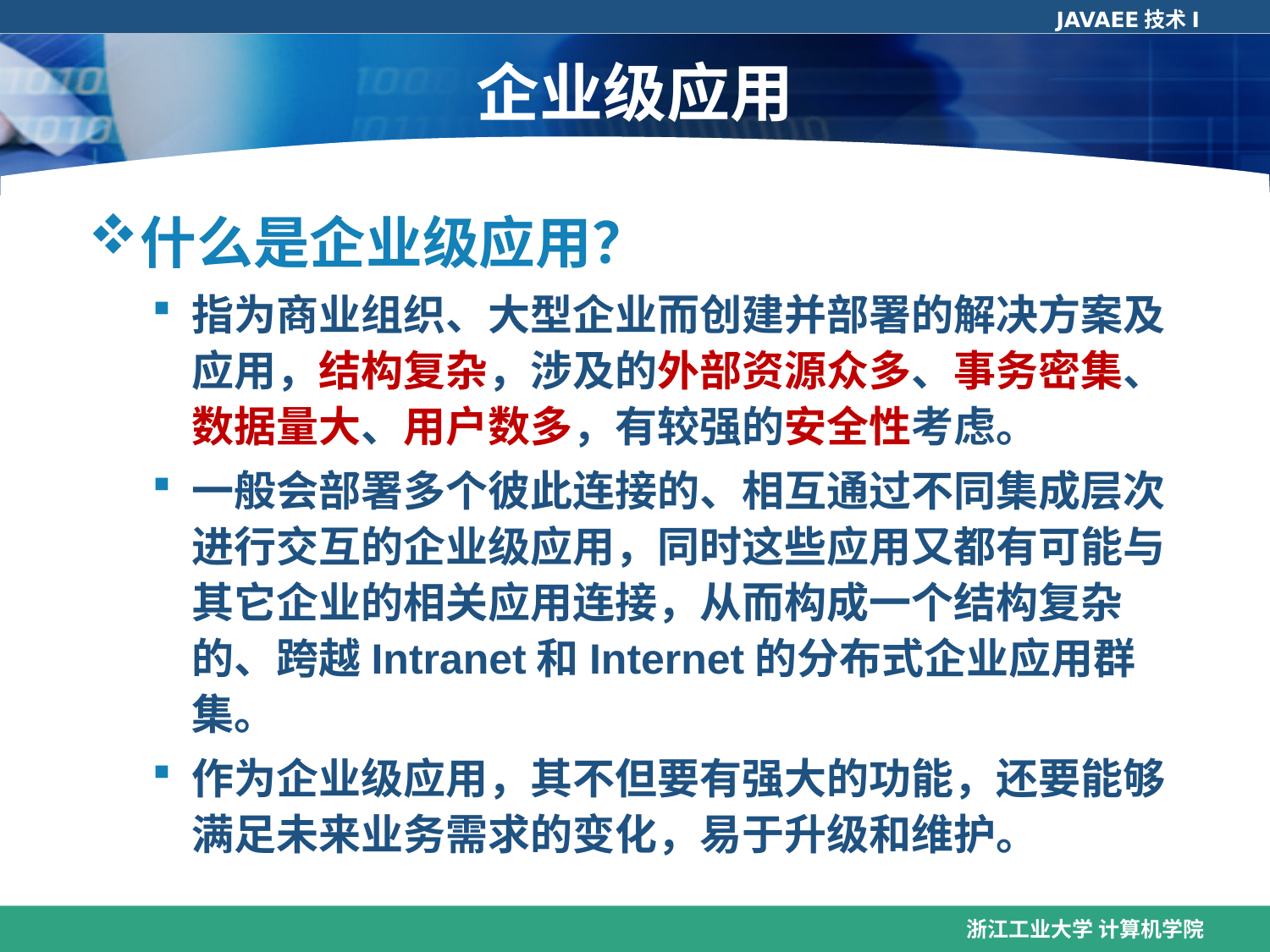

# 企业级应用
什么是企业级应用？
指为商业组织、大型企业而创建并部署的解决方案及应用，结构复杂，涉及的外部资源众多、事务密集、数据量大、用户数多，有较强的安全性考虑。
一般会部署多个彼此连接的、相互通过不同集成层次进行交互的企业级应用，同时这些应用又都有可能与其它企业的相关应用连接，从而构成一个结构复杂的、跨越Intranet和Internet的分布式企业应用群集。
作为企业级应用，其不但要有强大的功能，还要能够满足未来业务需求的变化，易于升级和维护。